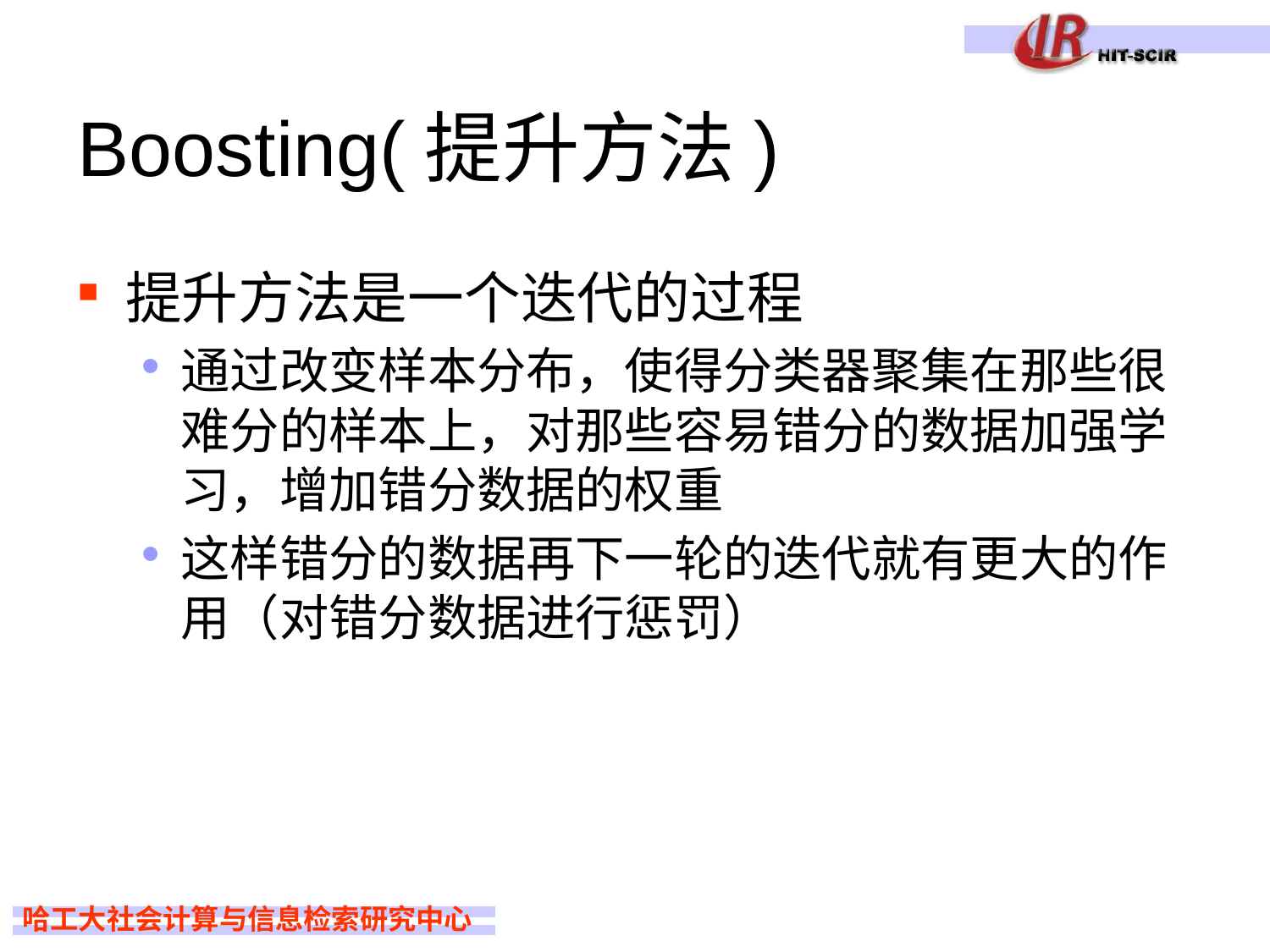

# Boosting(提升方法)
提升方法是一个迭代的过程
通过改变样本分布，使得分类器聚集在那些很难分的样本上，对那些容易错分的数据加强学习，增加错分数据的权重
这样错分的数据再下一轮的迭代就有更大的作用（对错分数据进行惩罚）